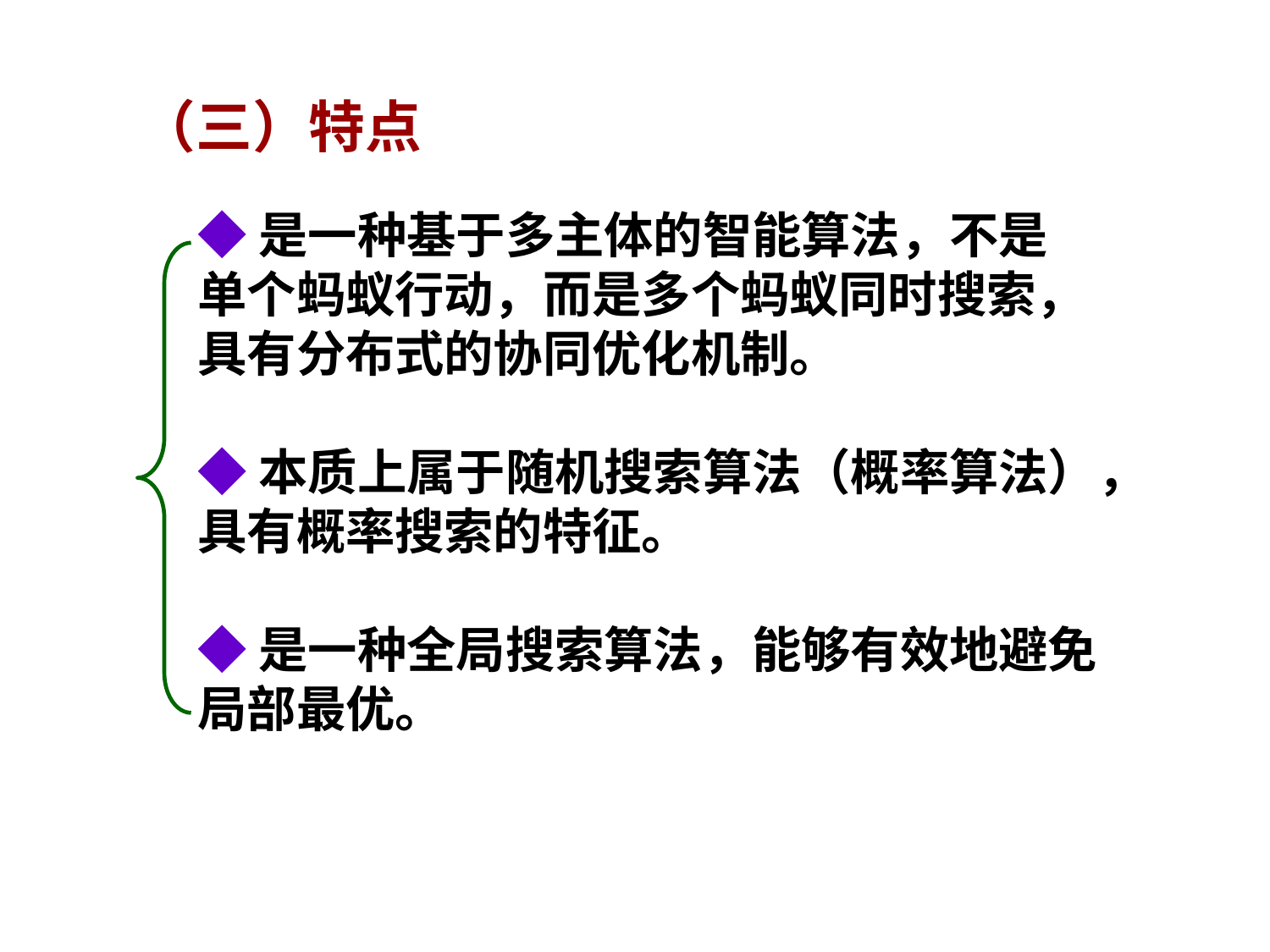

（三）特点
◆是一种基于多主体的智能算法，不是
单个蚂蚁行动，而是多个蚂蚁同时搜索，
具有分布式的协同优化机制。

◆本质上属于随机搜索算法（概率算法），
具有概率搜索的特征。

◆是一种全局搜索算法，能够有效地避免
局部最优。